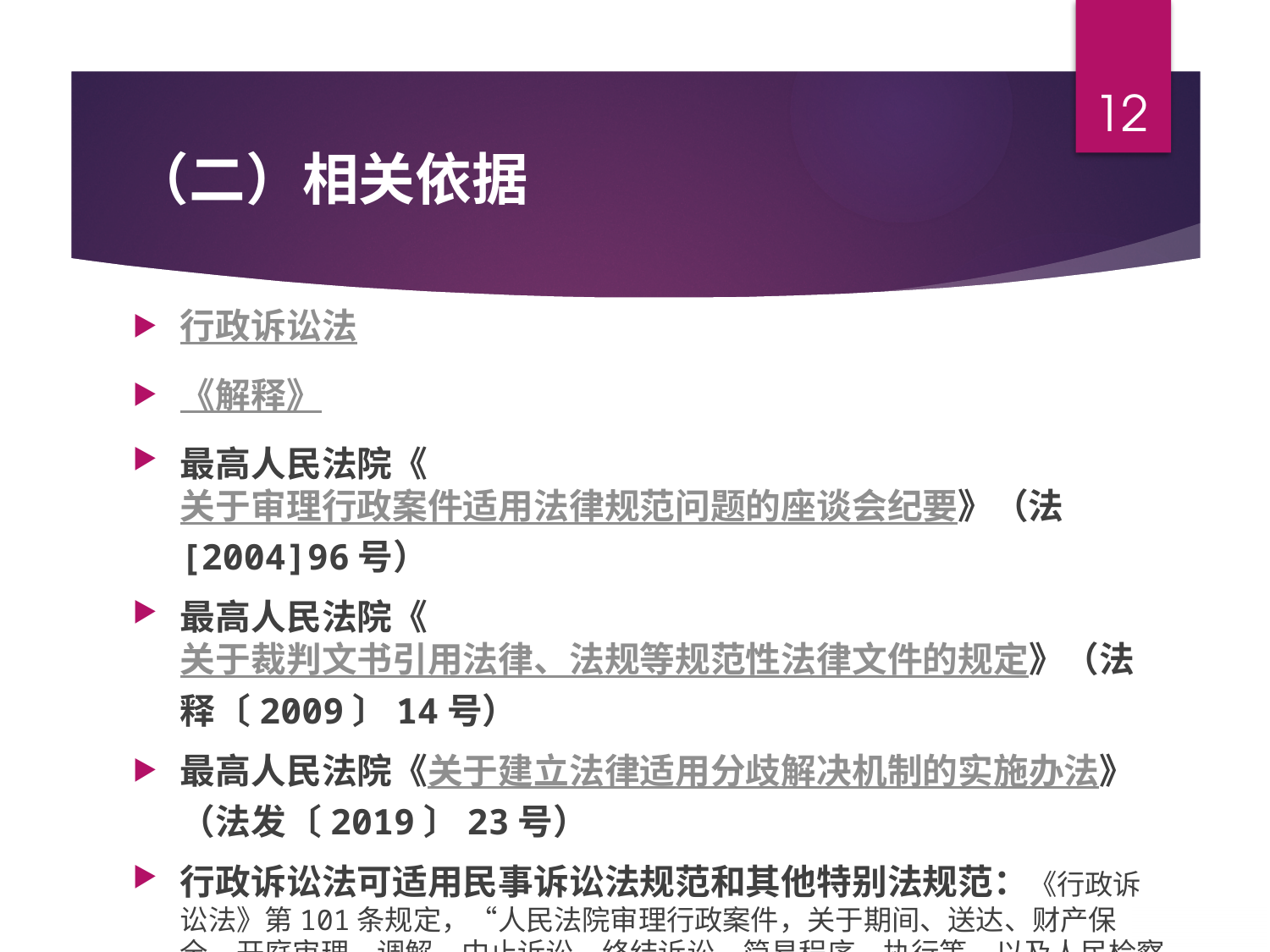

12
# （二）相关依据
行政诉讼法
《解释》
最高人民法院《关于审理行政案件适用法律规范问题的座谈会纪要》（法[2004]96号）
最高人民法院《关于裁判文书引用法律、法规等规范性法律文件的规定》（法释〔2009〕14号）
最高人民法院《关于建立法律适用分歧解决机制的实施办法》（法发〔2019〕23号）
行政诉讼法可适用民事诉讼法规范和其他特别法规范：《行政诉讼法》第101条规定，“人民法院审理行政案件，关于期间、送达、财产保全、开庭审理、调解、中止诉讼、终结诉讼、简易程序、执行等，以及人民检察院对行政案件受理、审理、裁判、执行的监督，本法没有规定的，适用《中华人民共和国民事诉讼法》的相关规定。”